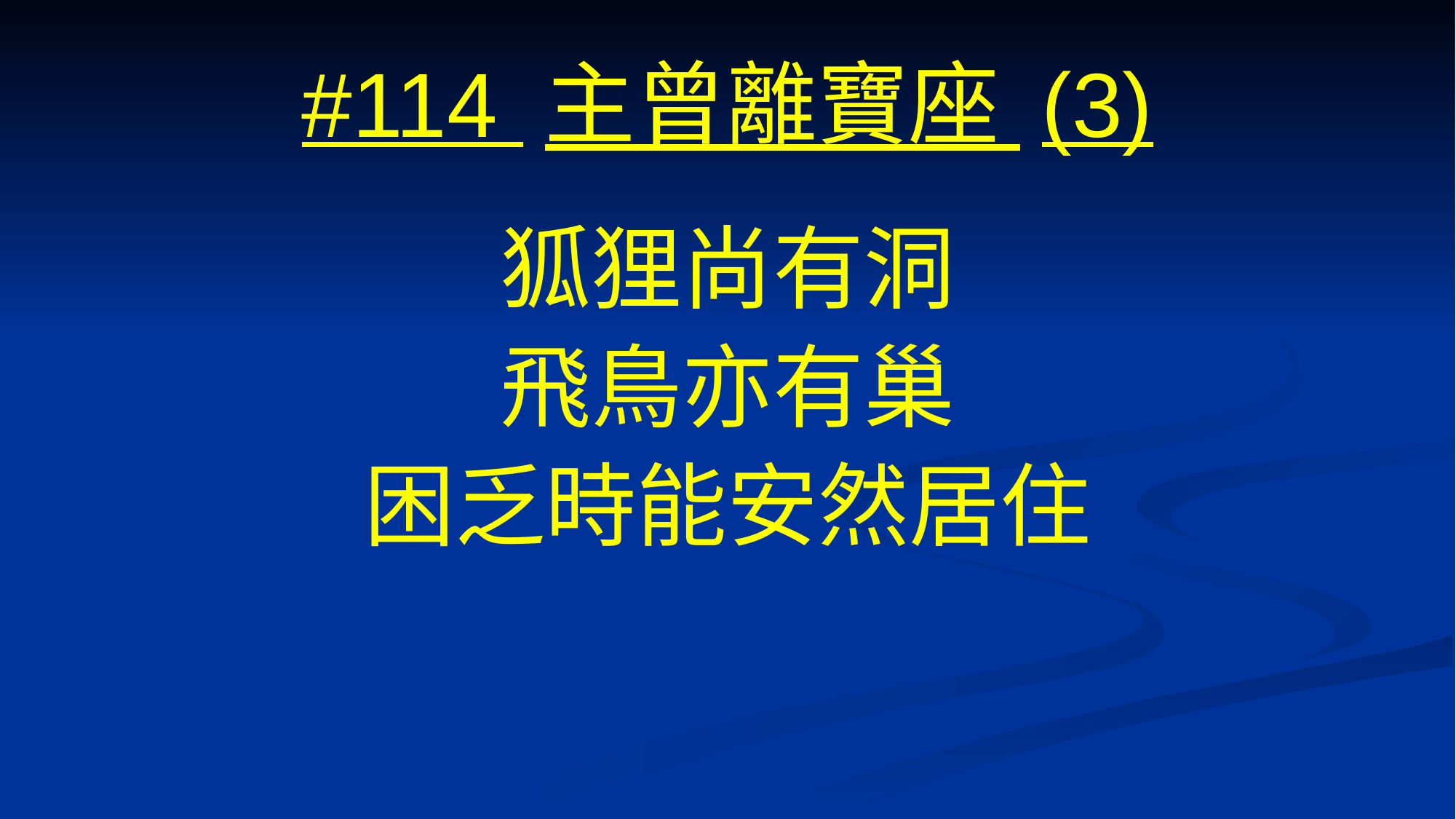

# #114 主曾離寶座 (3)
狐狸尚有洞
飛鳥亦有巢
困乏時能安然居住